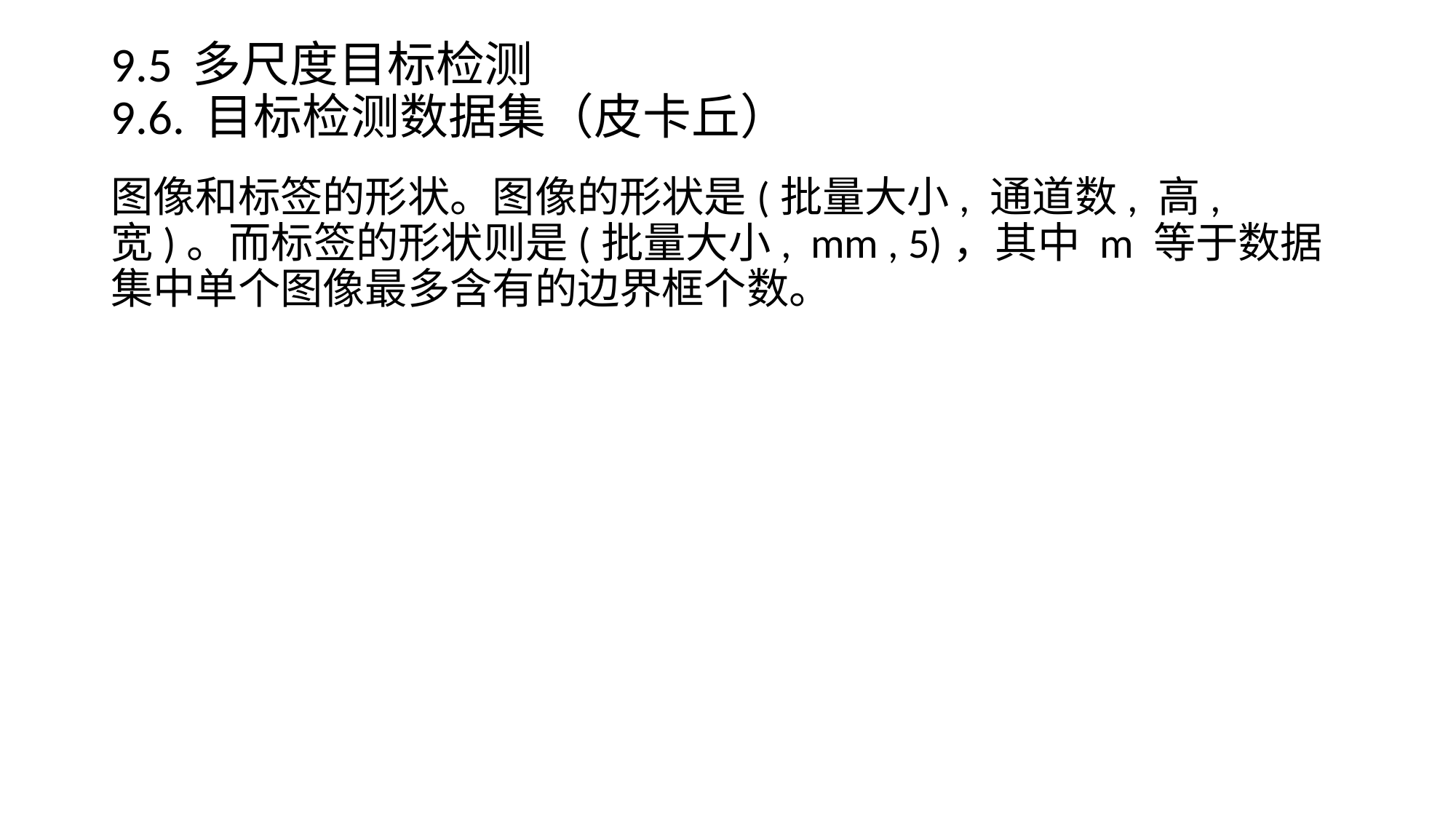

# 9.5 多尺度目标检测 9.6. 目标检测数据集（皮卡丘）
图像和标签的形状。图像的形状是(批量大小, 通道数, 高, 宽)。而标签的形状则是(批量大小,  mm , 5)，其中 m 等于数据集中单个图像最多含有的边界框个数。